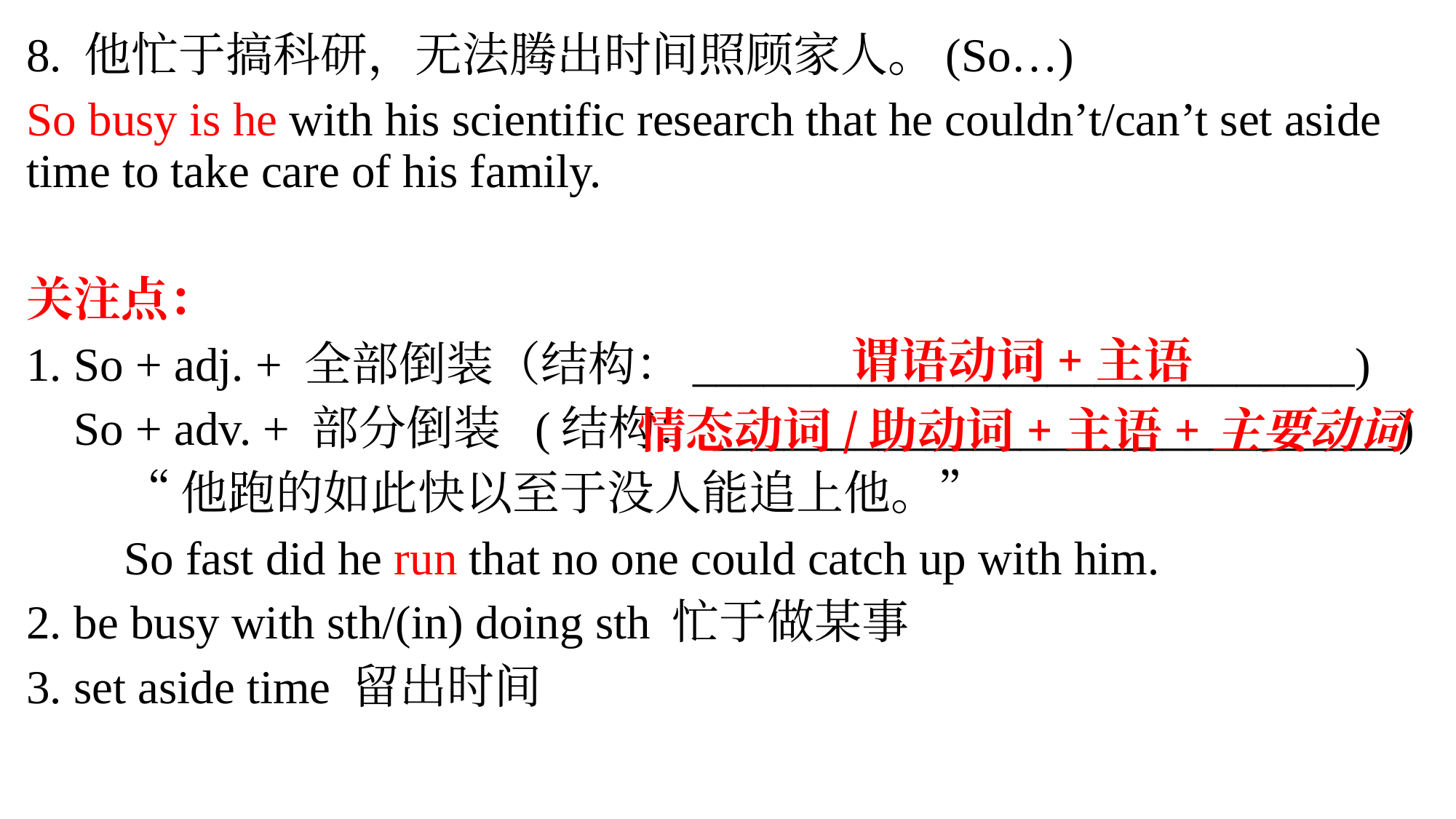

8. 他忙于搞科研，无法腾出时间照顾家人。(So…)
So busy is he with his scientific research that he couldn’t/can’t set aside time to take care of his family.

关注点：
1. So + adj. + 全部倒装（结构：____________________________)
    So + adv. + 部分倒装  (结构：_____________________________)
	“他跑的如此快以至于没人能追上他。”
	So fast did he run that no one could catch up with him.
2. be busy with sth/(in) doing sth 忙于做某事
3. set aside time 留出时间

谓语动词+主语
情态动词/助动词+主语+主要动词